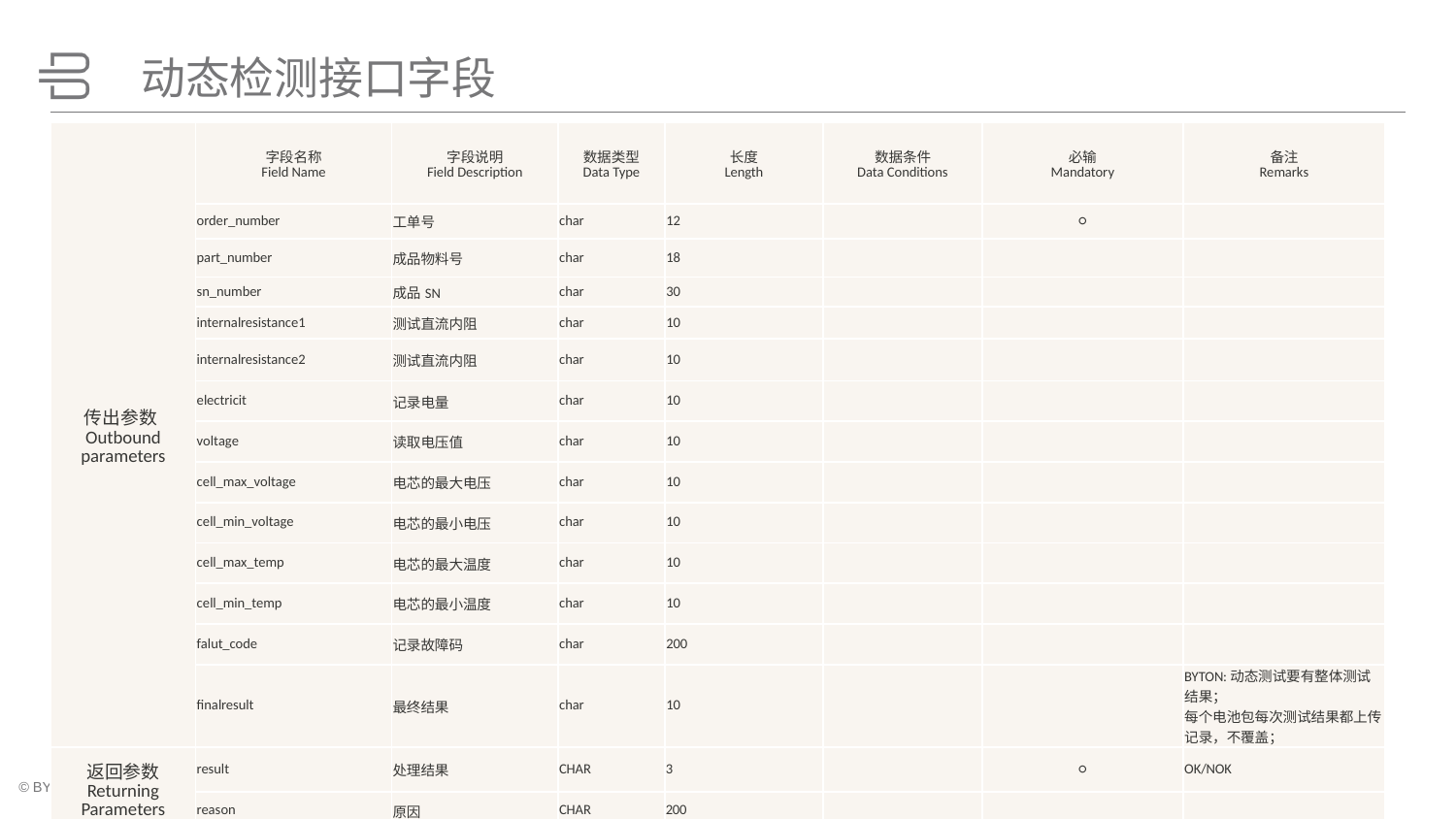

# 动态检测接口字段
| 传出参数Outbound parameters | 字段名称 Field Name | 字段说明 Field Description | 数据类型 Data Type | 长度 Length | 数据条件 Data Conditions | 必输 Mandatory | 备注 Remarks |
| --- | --- | --- | --- | --- | --- | --- | --- |
|  | order\_number | 工单号 | char | 12 |  | ○ |  |
|  | part\_number | 成品物料号 | char | 18 |  |  |  |
|  | sn\_number | 成品SN | char | 30 |  |  |  |
|  | internalresistance1 | 测试直流内阻 | char | 10 |  |  |  |
|  | internalresistance2 | 测试直流内阻 | char | 10 |  |  |  |
|  | electricit | 记录电量 | char | 10 |  |  |  |
|  | voltage | 读取电压值 | char | 10 |  |  |  |
|  | cell\_max\_voltage | 电芯的最大电压 | char | 10 |  |  |  |
|  | cell\_min\_voltage | 电芯的最小电压 | char | 10 |  |  |  |
|  | cell\_max\_temp | 电芯的最大温度 | char | 10 |  |  |  |
|  | cell\_min\_temp | 电芯的最小温度 | char | 10 |  |  |  |
|  | falut\_code | 记录故障码 | char | 200 |  |  |  |
|  | finalresult | 最终结果 | char | 10 |  |  | BYTON:动态测试要有整体测试结果； 每个电池包每次测试结果都上传记录，不覆盖； |
| 返回参数 Returning Parameters | result | 处理结果 | CHAR | 3 |  | ○ | OK/NOK |
|  | reason | 原因 | CHAR | 200 |  |  |  |
5
© BYTON 2017